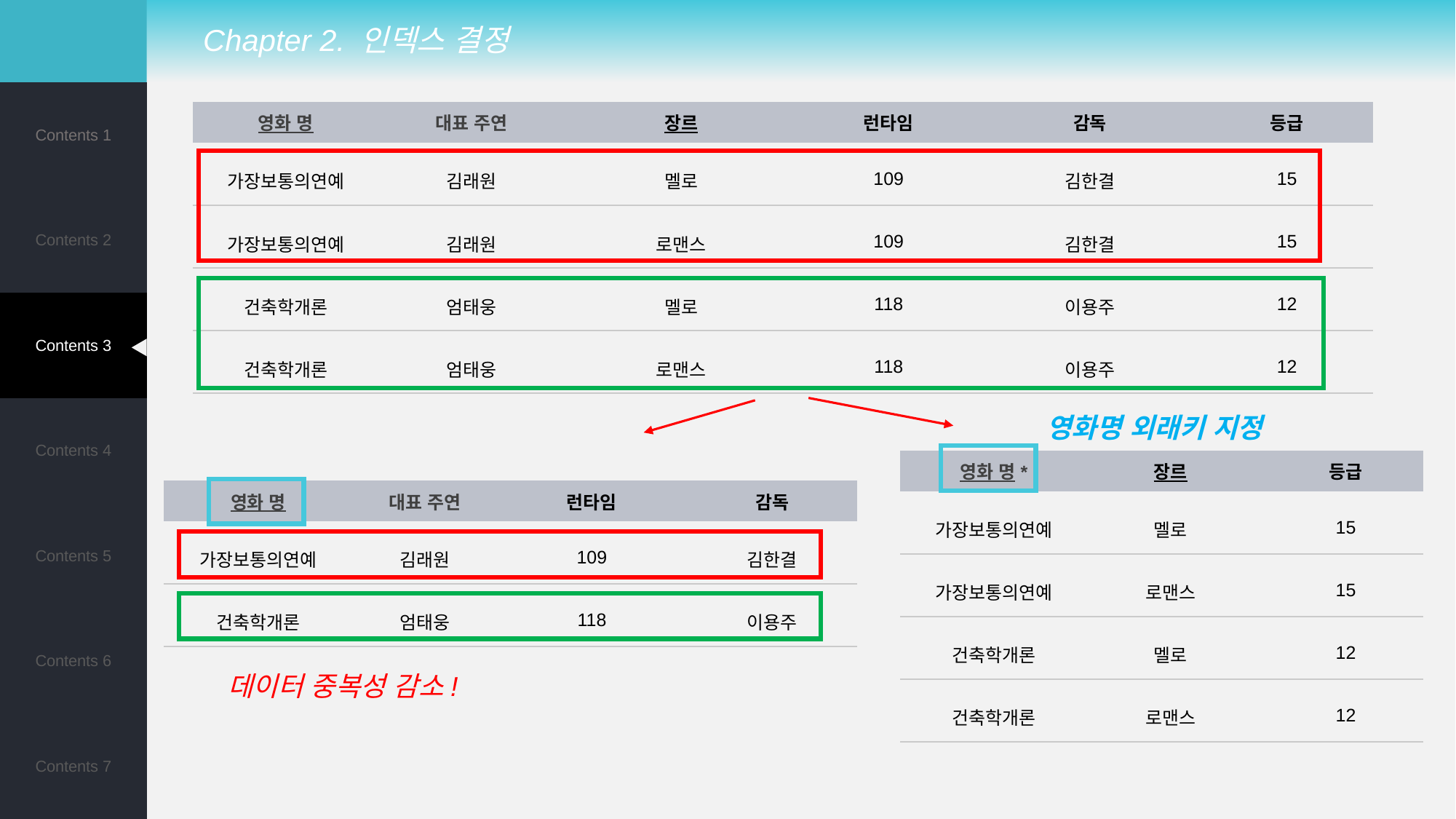

Chapter 2. 인덱스 결정
| Contents 1 |
| --- |
| Contents 2 |
| Contents 3 |
| Contents 4 |
| Contents 5 |
| Contents 6 |
| Contents 7 |
| 영화 명 | 대표 주연 | 장르 | 런타임 | 감독 | 등급 |
| --- | --- | --- | --- | --- | --- |
| 가장보통의연예 | 김래원 | 멜로 | 109 | 김한결 | 15 |
| 가장보통의연예 | 김래원 | 로맨스 | 109 | 김한결 | 15 |
| 건축학개론 | 엄태웅 | 멜로 | 118 | 이용주 | 12 |
| 건축학개론 | 엄태웅 | 로맨스 | 118 | 이용주 | 12 |

영화명 외래키 지정

| 영화 명\* | 장르 | 등급 |
| --- | --- | --- |
| 가장보통의연예 | 멜로 | 15 |
| 가장보통의연예 | 로맨스 | 15 |
| 건축학개론 | 멜로 | 12 |
| 건축학개론 | 로맨스 | 12 |

| 영화 명 | 대표 주연 | 런타임 | 감독 |
| --- | --- | --- | --- |
| 가장보통의연예 | 김래원 | 109 | 김한결 |
| 건축학개론 | 엄태웅 | 118 | 이용주 |

데이터 중복성 감소!